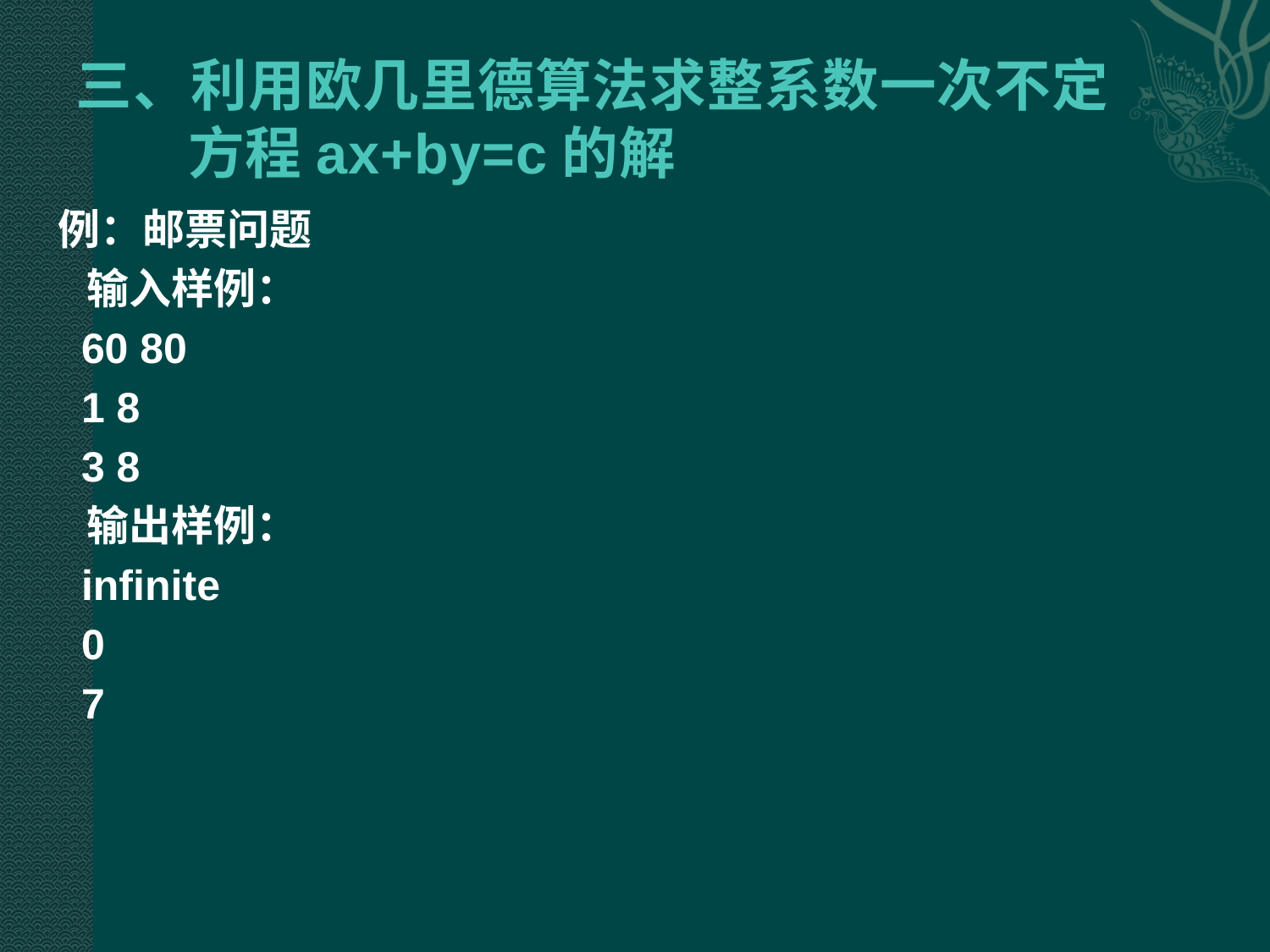

# 三、利用欧几里德算法求整系数一次不定方程ax+by=c的解
例：邮票问题
  输入样例：
  60 80
  1 8
  3 8
  输出样例：
  infinite
  0
  7